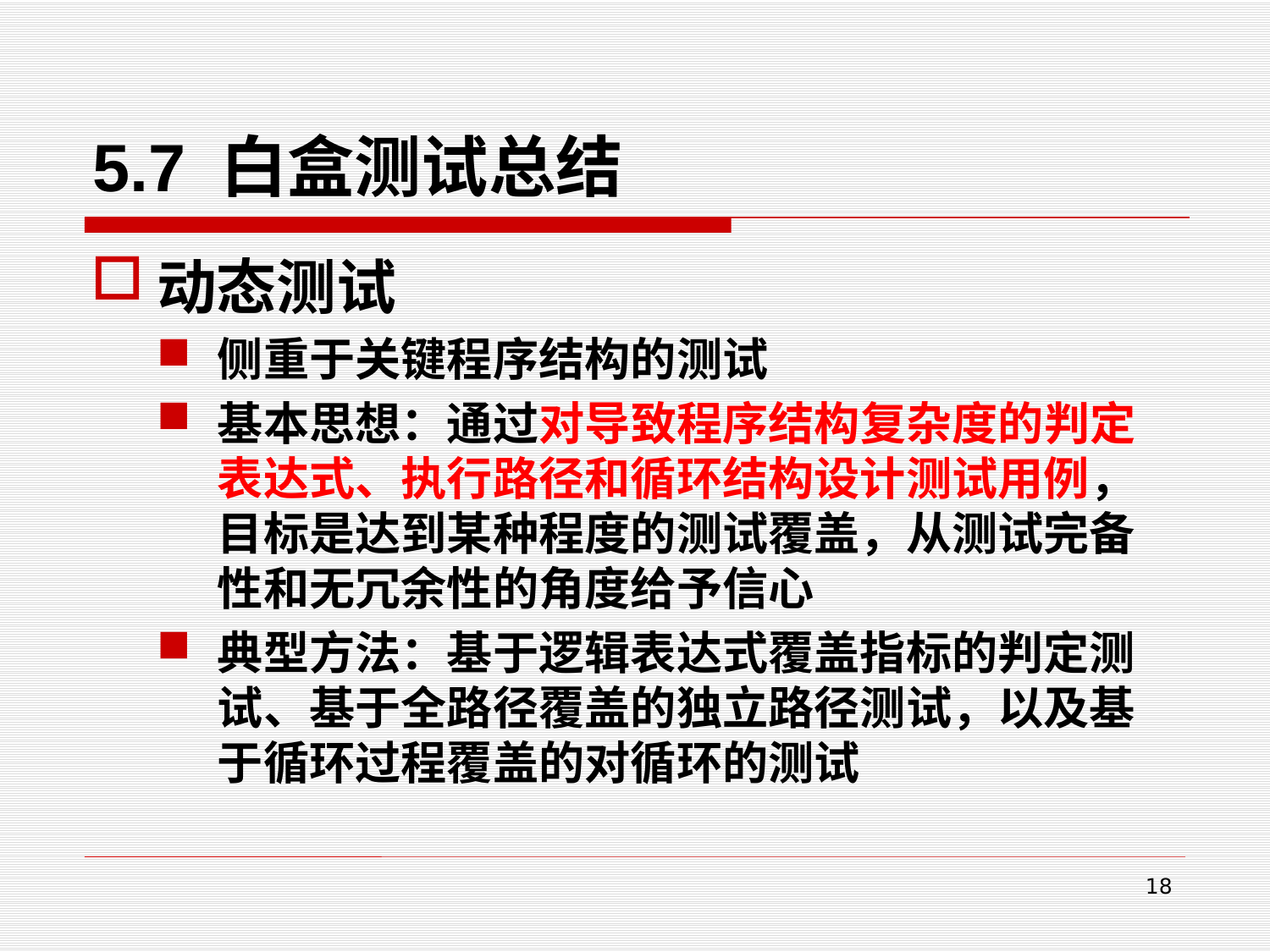

# 5.7 白盒测试总结
动态测试
侧重于关键程序结构的测试
基本思想：通过对导致程序结构复杂度的判定表达式、执行路径和循环结构设计测试用例，目标是达到某种程度的测试覆盖，从测试完备性和无冗余性的角度给予信心
典型方法：基于逻辑表达式覆盖指标的判定测试、基于全路径覆盖的独立路径测试，以及基于循环过程覆盖的对循环的测试
18